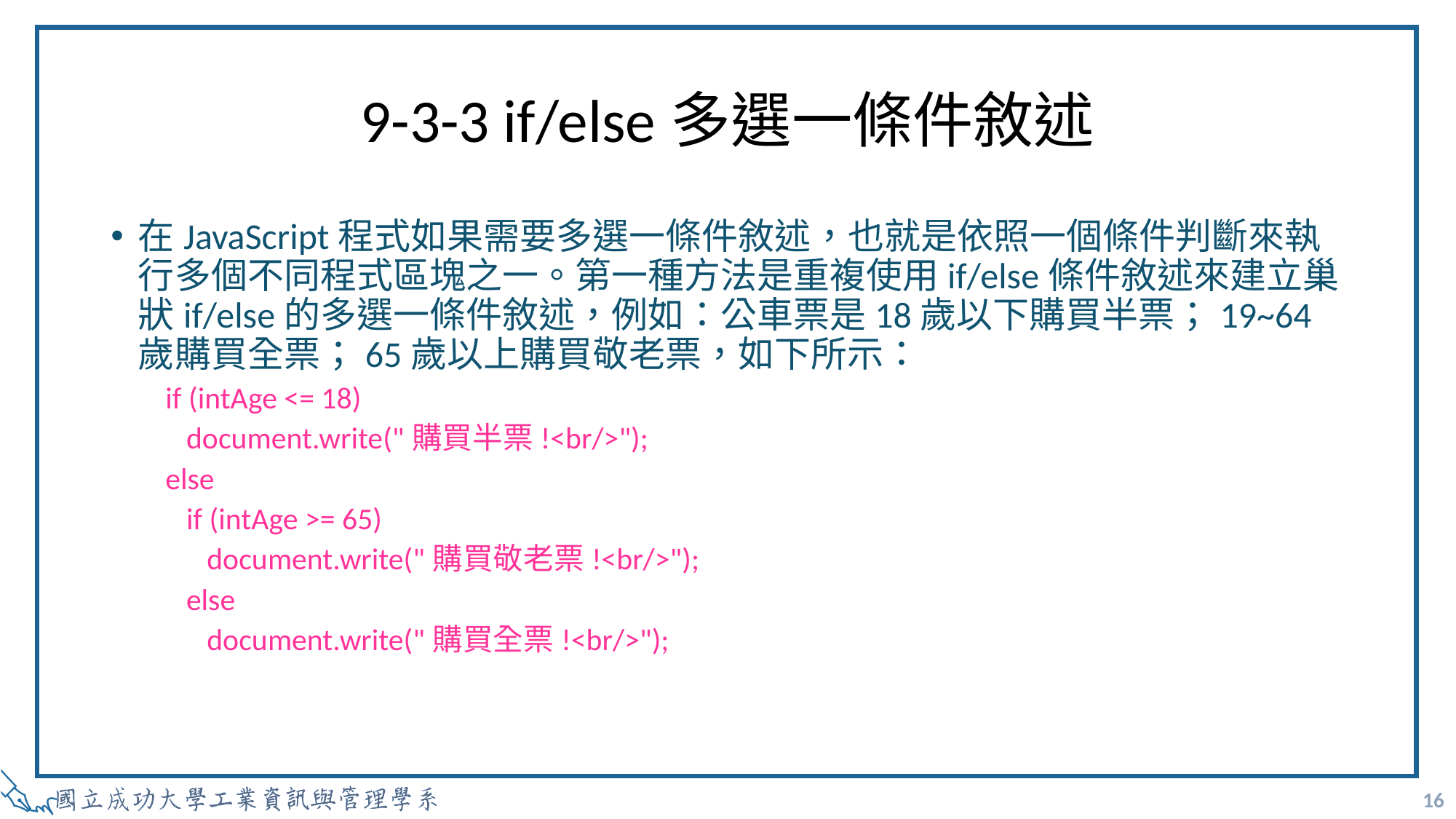

# 9-3-3 if/else多選一條件敘述
在JavaScript程式如果需要多選一條件敘述，也就是依照一個條件判斷來執行多個不同程式區塊之一。第一種方法是重複使用if/else條件敘述來建立巢狀if/else的多選一條件敘述，例如：公車票是18歲以下購買半票；19~64歲購買全票；65歲以上購買敬老票，如下所示：
if (intAge <= 18)
   document.write("購買半票!<br/>");
else
   if (intAge >= 65)
      document.write("購買敬老票!<br/>");
   else
      document.write("購買全票!<br/>");
16